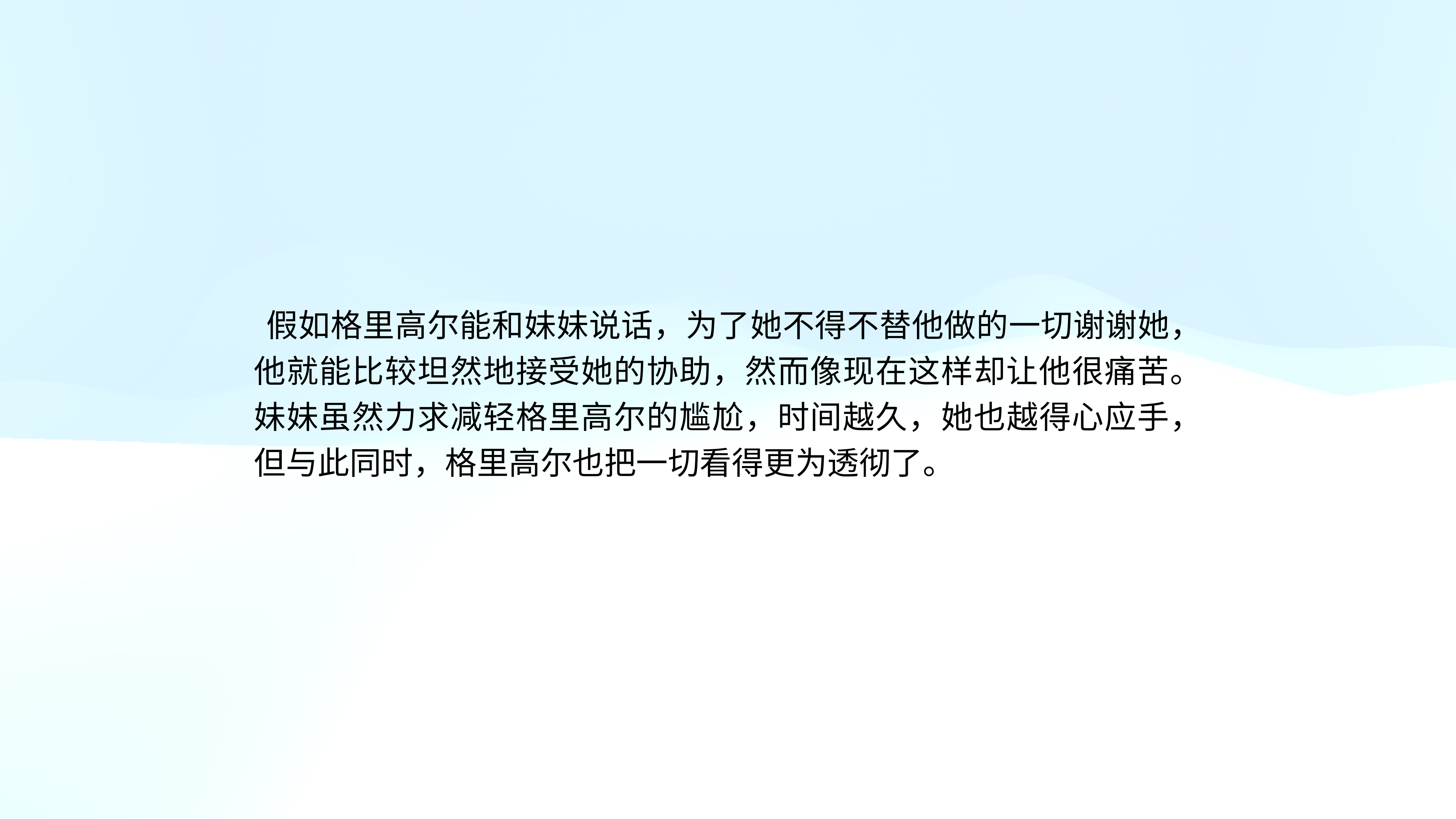

假如格里高尔能和妹妹说话，为了她不得不替他做的一切谢谢她，他就能比较坦然地接受她的协助，然而像现在这样却让他很痛苦。妹妹虽然力求减轻格里高尔的尴尬，时间越久，她也越得心应手，但与此同时，格里高尔也把一切看得更为透彻了。